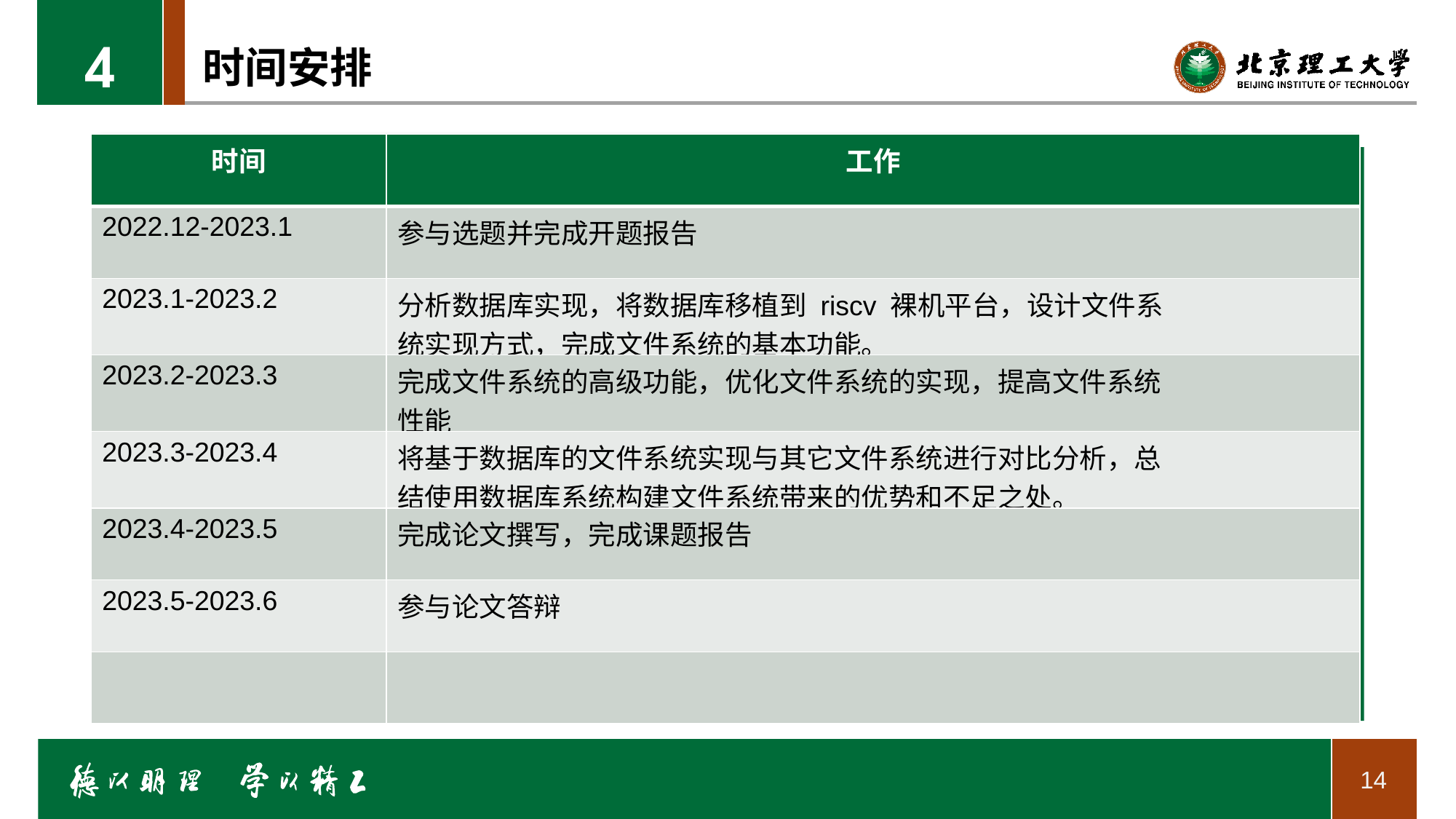

4
# 时间安排
| 时间 | 工作 |
| --- | --- |
| 2022.12-2023.1 | 参与选题并完成开题报告 |
| 2023.1-2023.2 | 分析数据库实现，将数据库移植到 riscv 裸机平台，设计文件系 统实现方式，完成文件系统的基本功能。 |
| 2023.2-2023.3 | 完成文件系统的高级功能，优化文件系统的实现，提高文件系统 性能 |
| 2023.3-2023.4 | 将基于数据库的文件系统实现与其它文件系统进行对比分析，总 结使用数据库系统构建文件系统带来的优势和不足之处。 |
| 2023.4-2023.5 | 完成论文撰写，完成课题报告 |
| 2023.5-2023.6 | 参与论文答辩 |
|  |  |